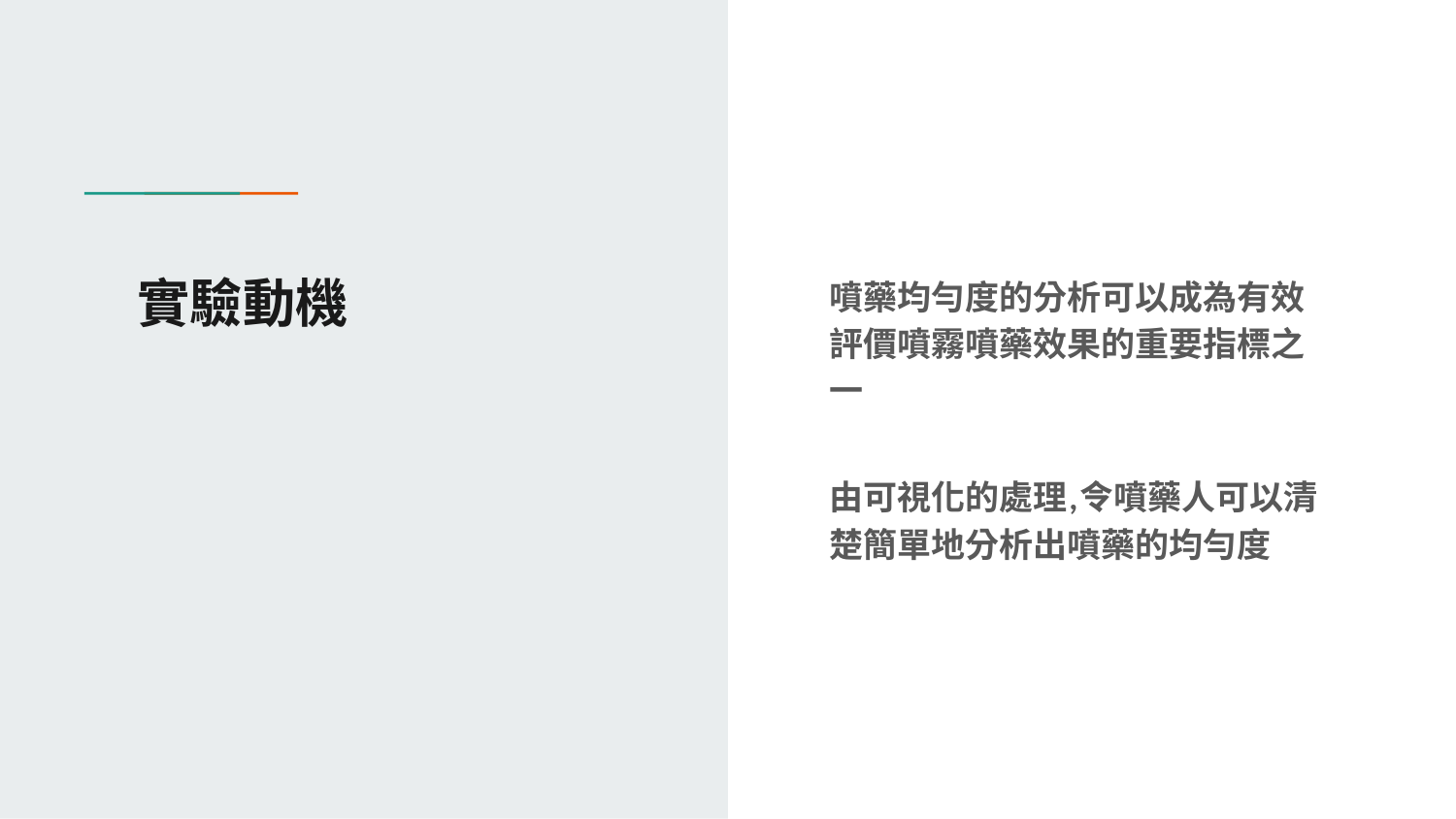

實驗動機
噴藥均勻度的分析可以成為有效評價噴霧噴藥效果的重要指標之一

由可視化的處理,令噴藥人可以清楚簡單地分析出噴藥的均勻度